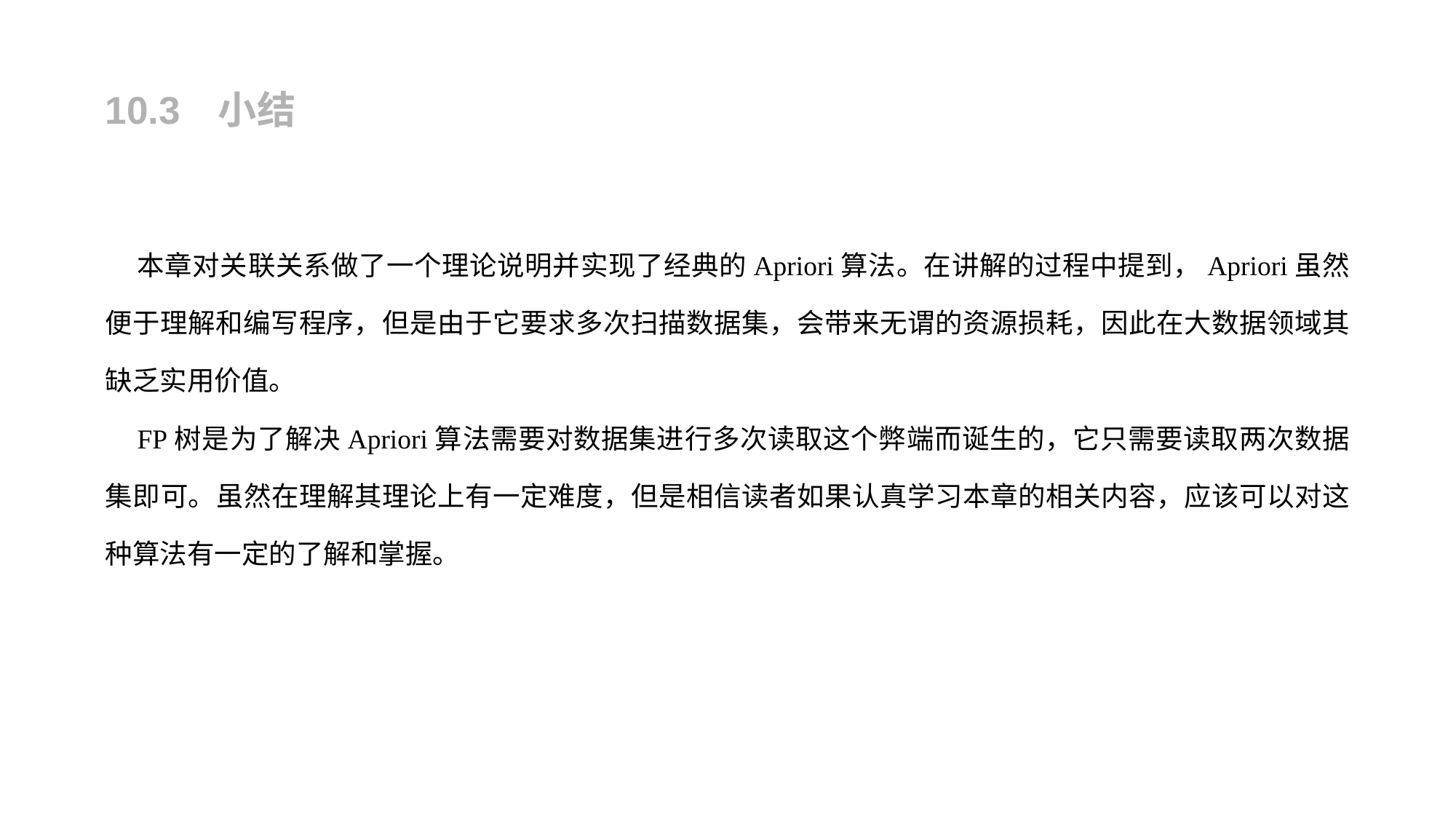

# 10.3  小结
本章对关联关系做了一个理论说明并实现了经典的Apriori算法。在讲解的过程中提到，Apriori虽然便于理解和编写程序，但是由于它要求多次扫描数据集，会带来无谓的资源损耗，因此在大数据领域其缺乏实用价值。
FP树是为了解决Apriori算法需要对数据集进行多次读取这个弊端而诞生的，它只需要读取两次数据集即可。虽然在理解其理论上有一定难度，但是相信读者如果认真学习本章的相关内容，应该可以对这种算法有一定的了解和掌握。